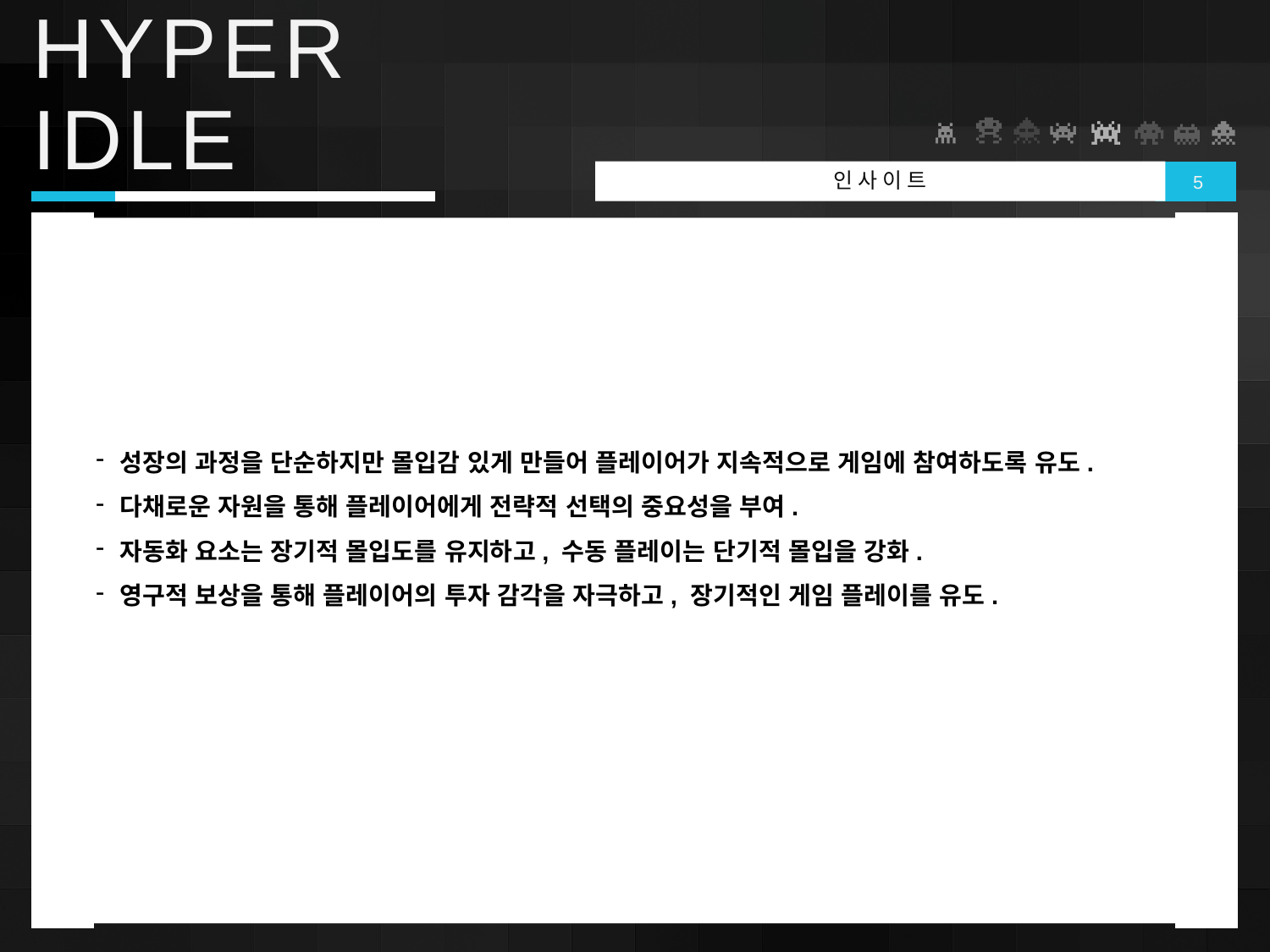

# HYPER IDLE
인사이트
5

성장의 과정을 단순하지만 몰입감 있게 만들어 플레이어가 지속적으로 게임에 참여하도록 유도.
다채로운 자원을 통해 플레이어에게 전략적 선택의 중요성을 부여.
자동화 요소는 장기적 몰입도를 유지하고, 수동 플레이는 단기적 몰입을 강화.
영구적 보상을 통해 플레이어의 투자 감각을 자극하고, 장기적인 게임 플레이를 유도.